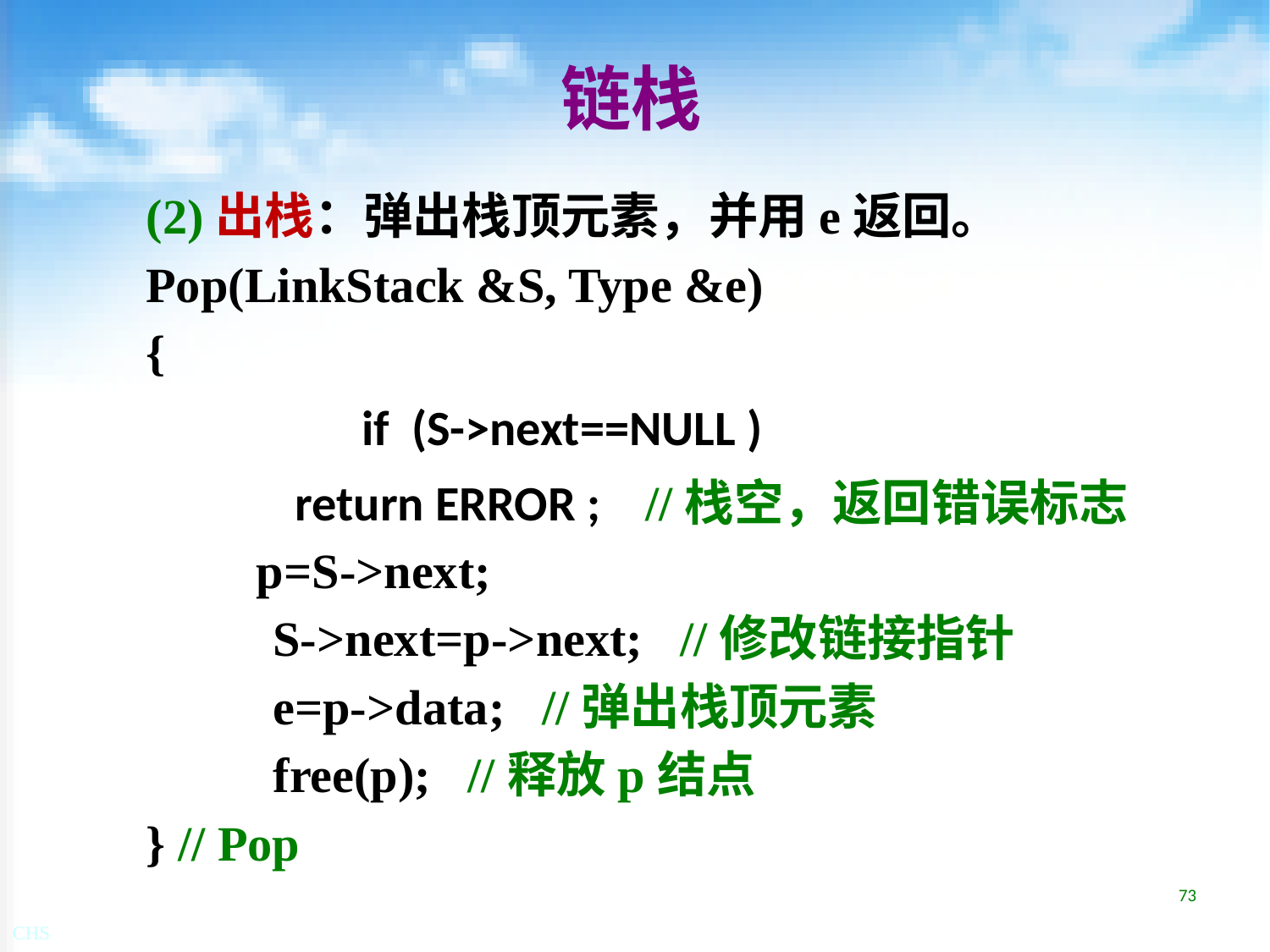

# 链栈
(2)出栈：弹出栈顶元素，并用e返回。
Pop(LinkStack &S, Type &e)
{
	if  (S->next==NULL )
 return ERROR ;    //栈空，返回错误标志
         p=S->next;
	S->next=p->next;   //修改链接指针
	e=p->data;   //弹出栈顶元素
	free(p);   //释放p结点
} // Pop
73